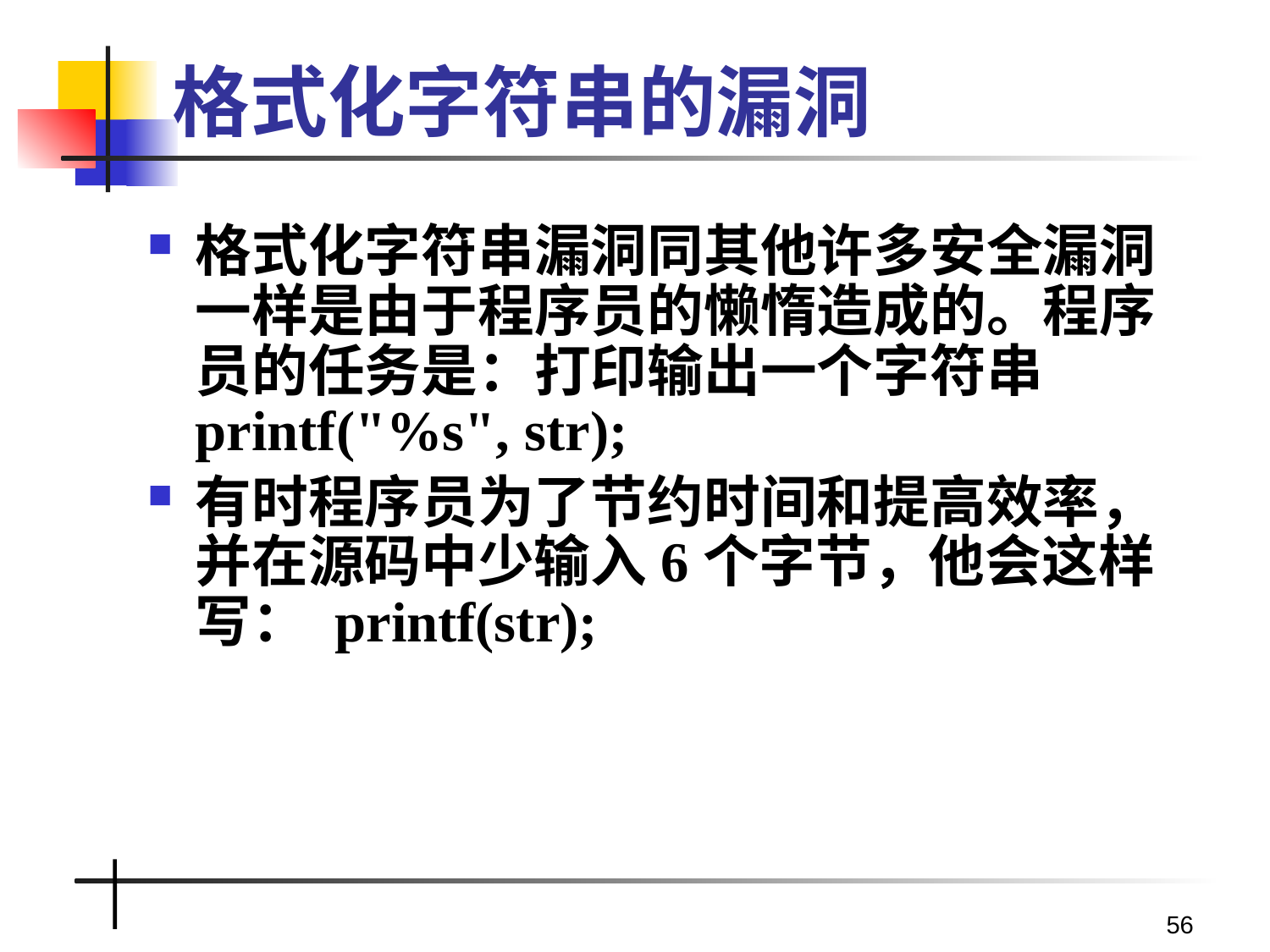

56
# 格式化字符串的漏洞
格式化字符串漏洞同其他许多安全漏洞一样是由于程序员的懒惰造成的。程序员的任务是：打印输出一个字符串printf("%s", str);
有时程序员为了节约时间和提高效率，并在源码中少输入6个字节，他会这样写： printf(str);